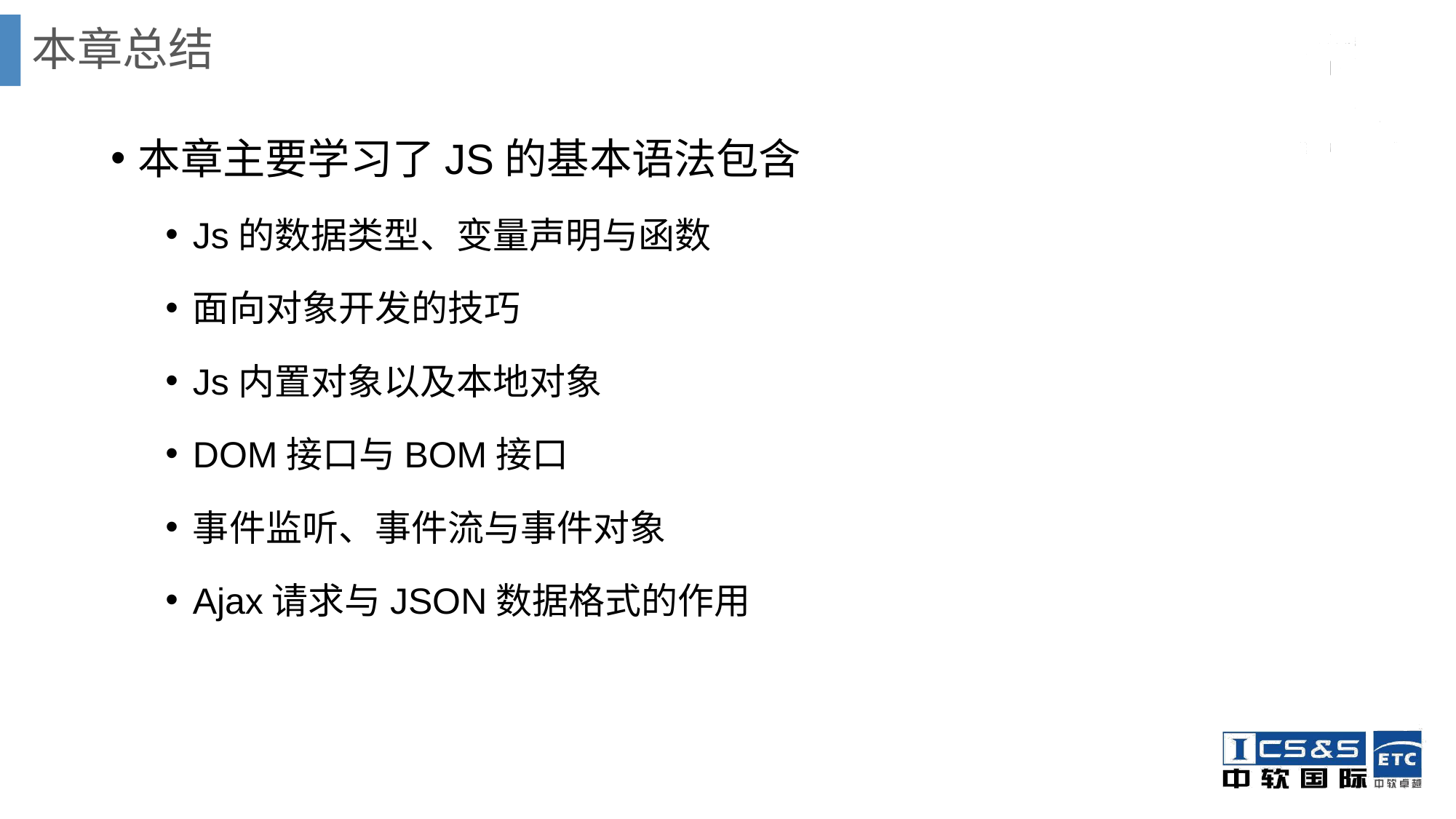

# 本章总结
本章主要学习了JS的基本语法包含
Js的数据类型、变量声明与函数
面向对象开发的技巧
Js内置对象以及本地对象
DOM接口与BOM接口
事件监听、事件流与事件对象
Ajax请求与JSON数据格式的作用